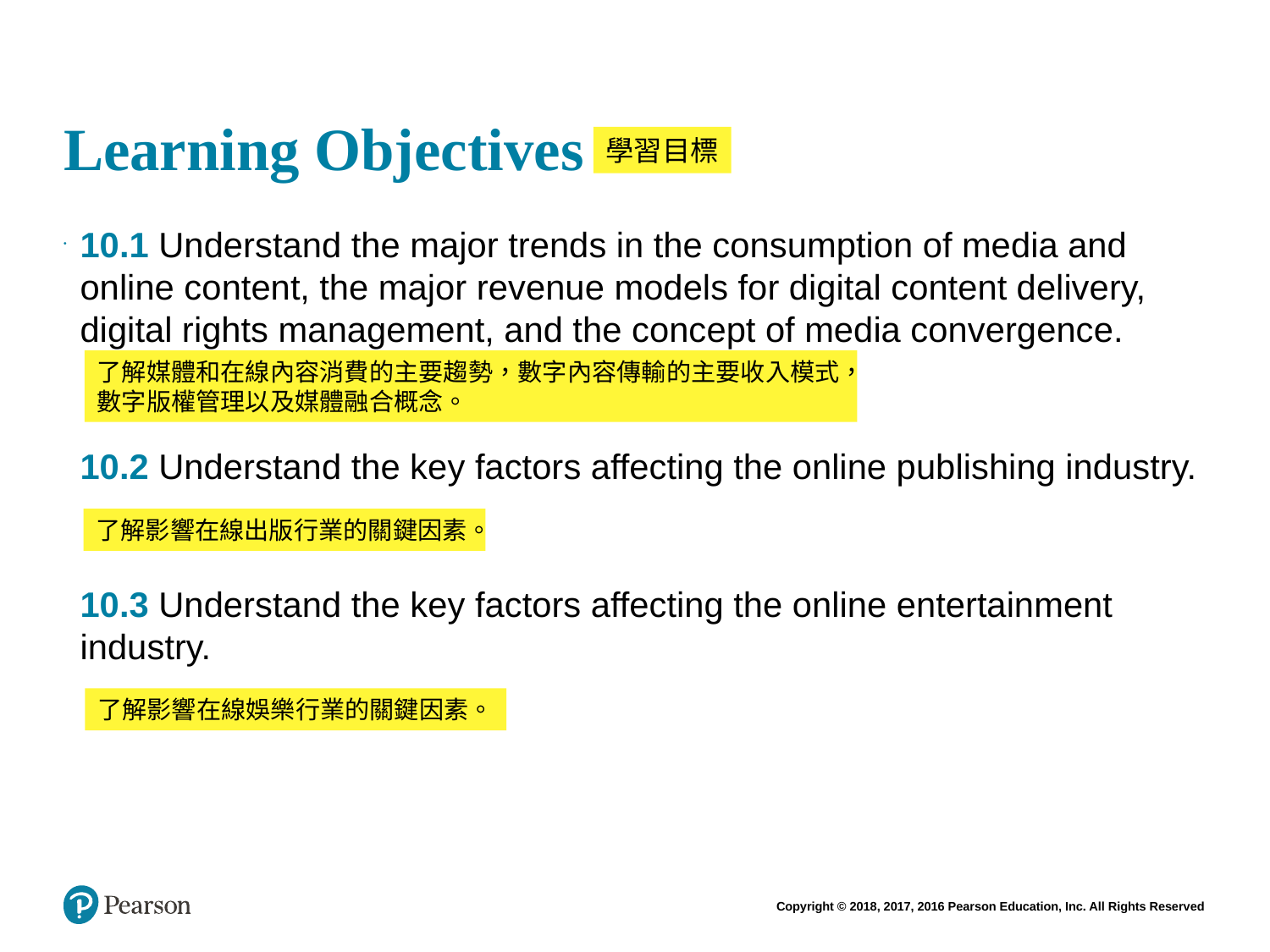

# Learning Objectives
學習目標
10.1 Understand the major trends in the consumption of media and online content, the major revenue models for digital content delivery, digital rights management, and the concept of media convergence.

10.2 Understand the key factors affecting the online publishing industry.

10.3 Understand the key factors affecting the online entertainment industry.
了解媒體和在線內容消費的主要趨勢，數字內容傳輸的主要收入模式，數字版權管理以及媒體融合概念。
了解影響在線出版行業的關鍵因素。
了解影響在線娛樂行業的關鍵因素。